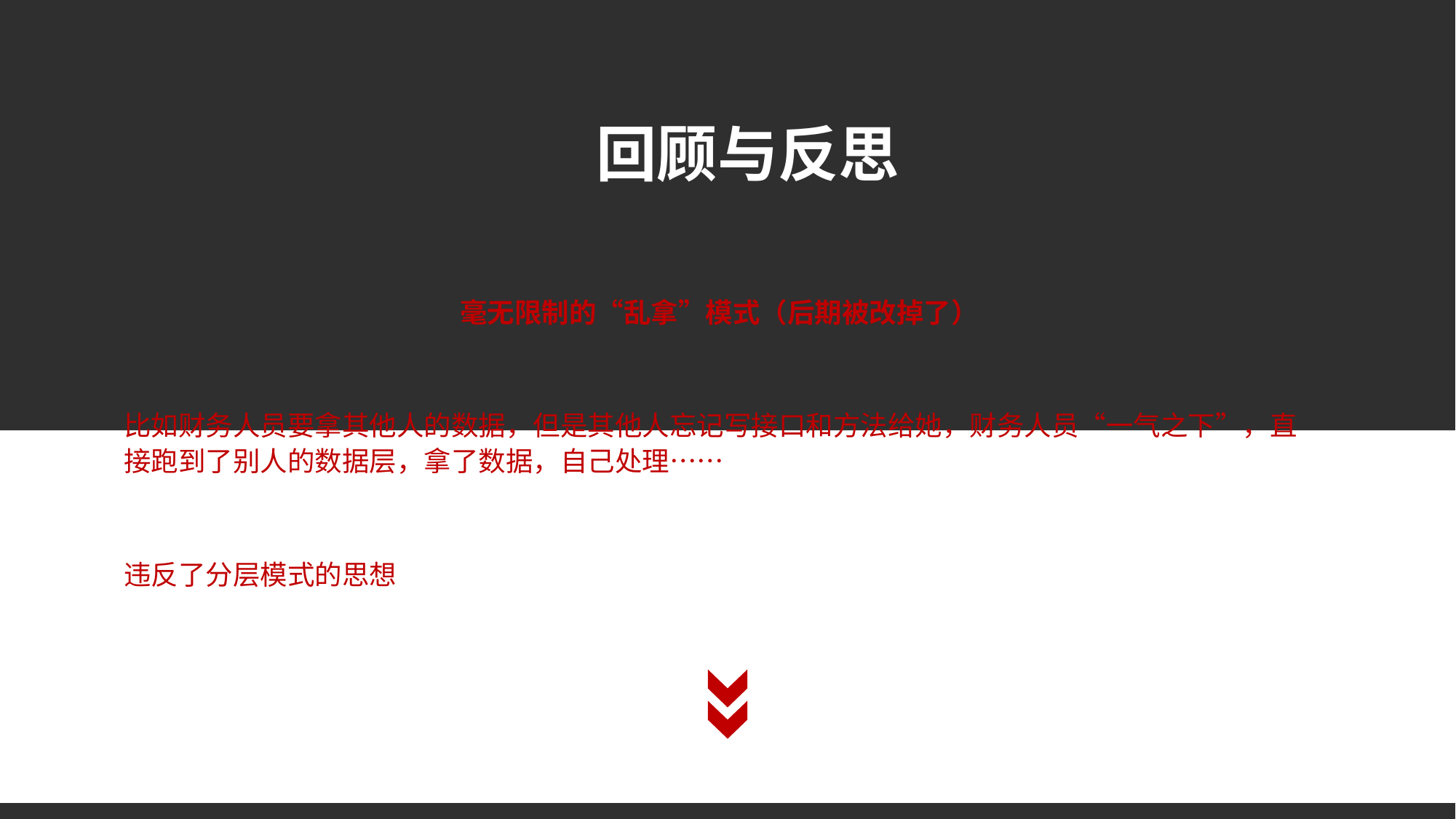

# 回顾与反思
毫无限制的“乱拿”模式（后期被改掉了）

比如财务人员要拿其他人的数据，但是其他人忘记写接口和方法给她，财务人员“一气之下”，直接跑到了别人的数据层，拿了数据，自己处理……

违反了分层模式的思想